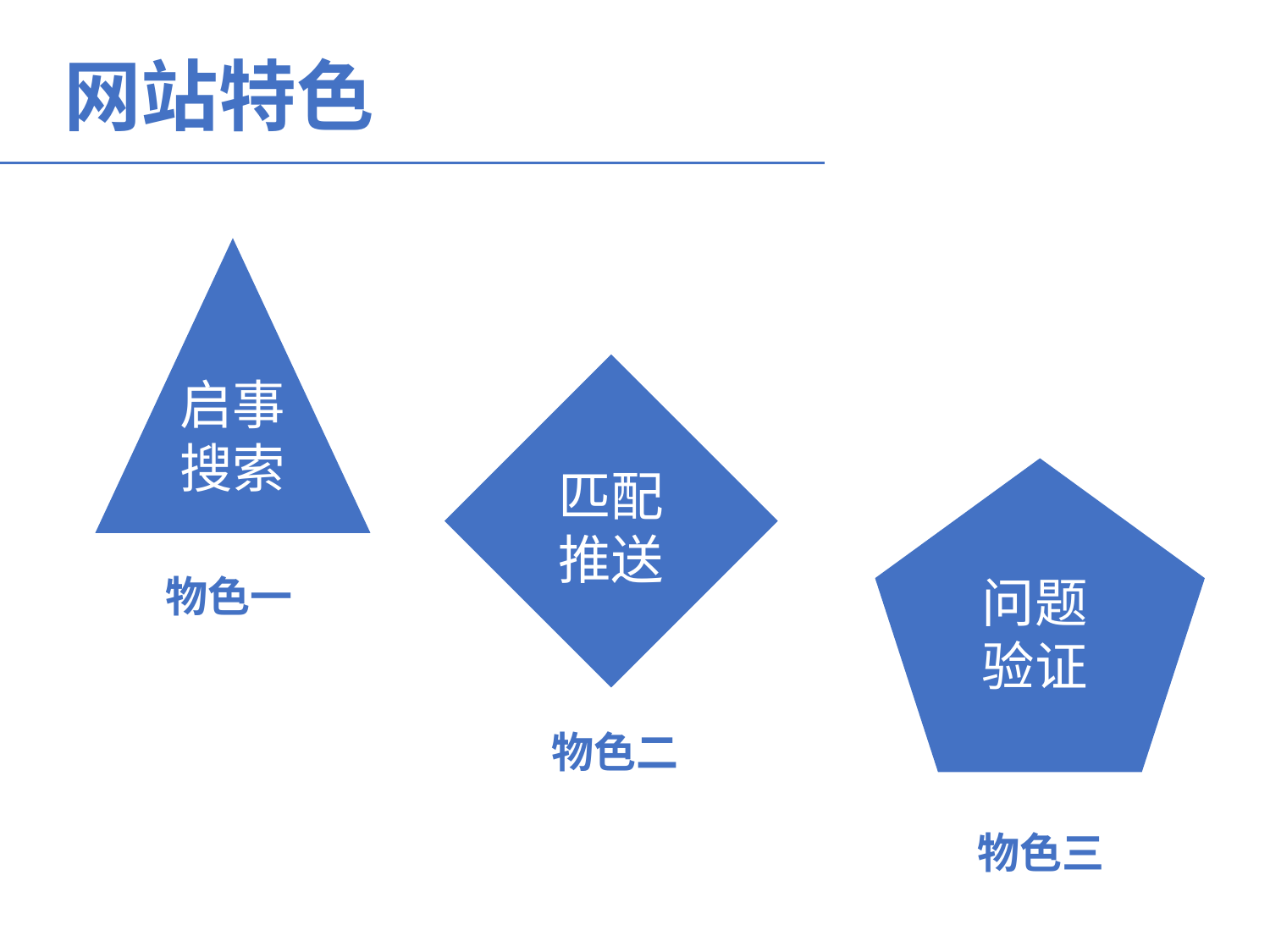

网站特色

启事
搜索

匹配推送

物色一
问题
验证
物色二
物色三